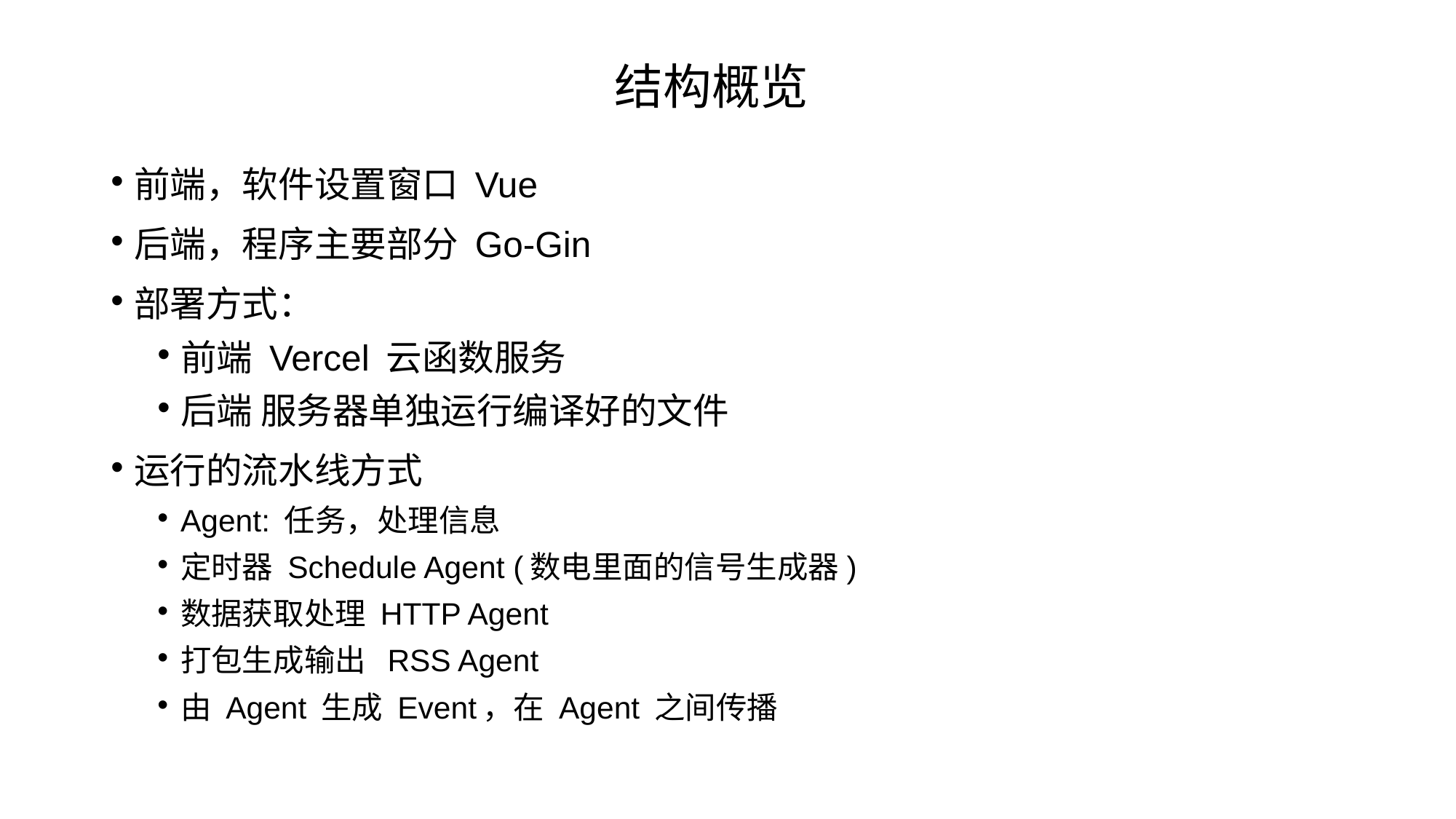

结构概览
前端，软件设置窗口 Vue
后端，程序主要部分 Go-Gin
部署方式：
前端 Vercel 云函数服务
后端 服务器单独运行编译好的文件
运行的流水线方式
Agent: 任务，处理信息
定时器 Schedule Agent (数电里面的信号生成器)
数据获取处理 HTTP Agent
打包生成输出  RSS Agent
由 Agent 生成 Event，在 Agent 之间传播